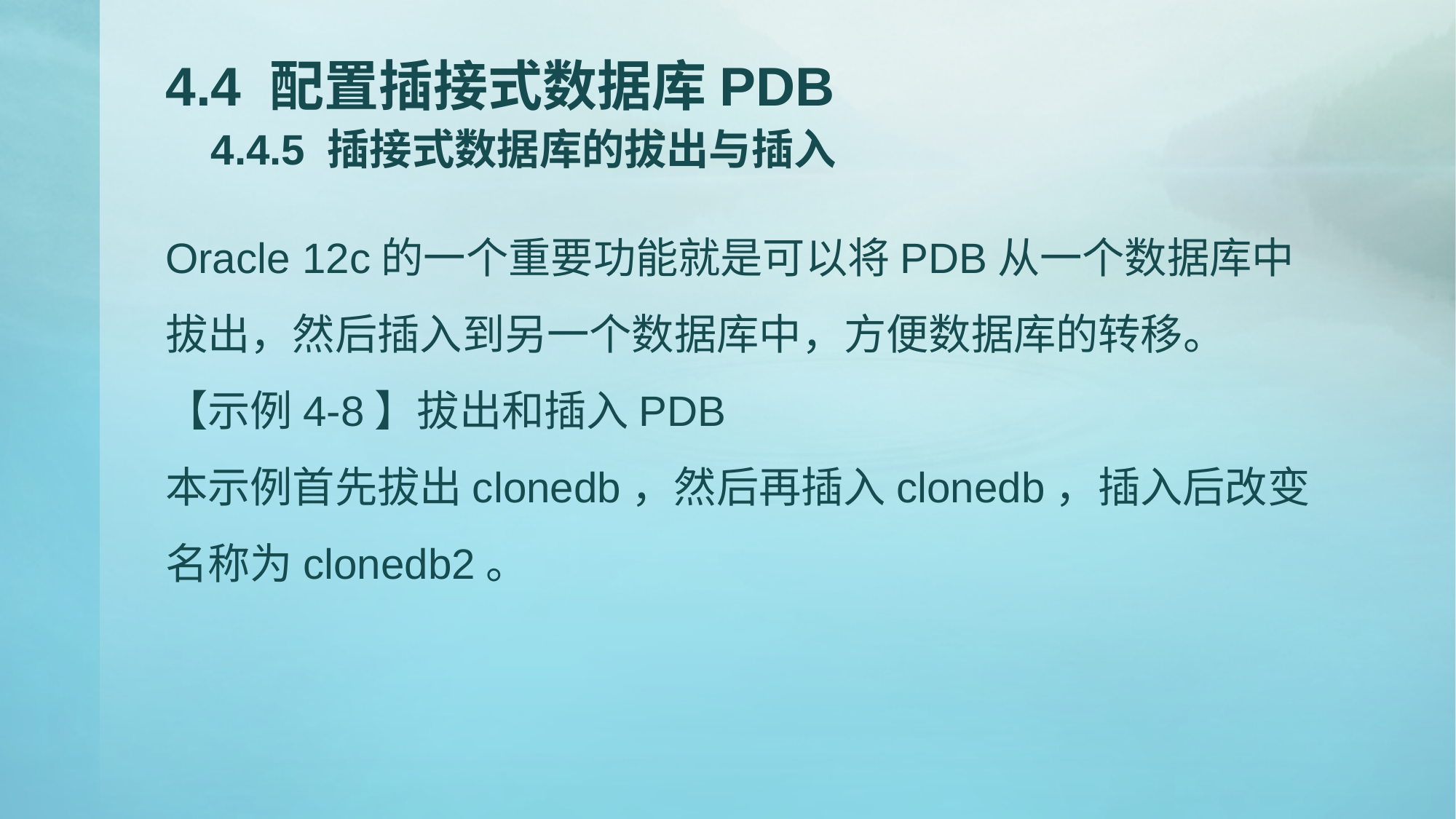

# 4.4 配置插接式数据库PDB 4.4.5 插接式数据库的拔出与插入
Oracle 12c的一个重要功能就是可以将PDB从一个数据库中拔出，然后插入到另一个数据库中，方便数据库的转移。
【示例4-8】拔出和插入PDB
本示例首先拔出clonedb，然后再插入clonedb，插入后改变名称为clonedb2。